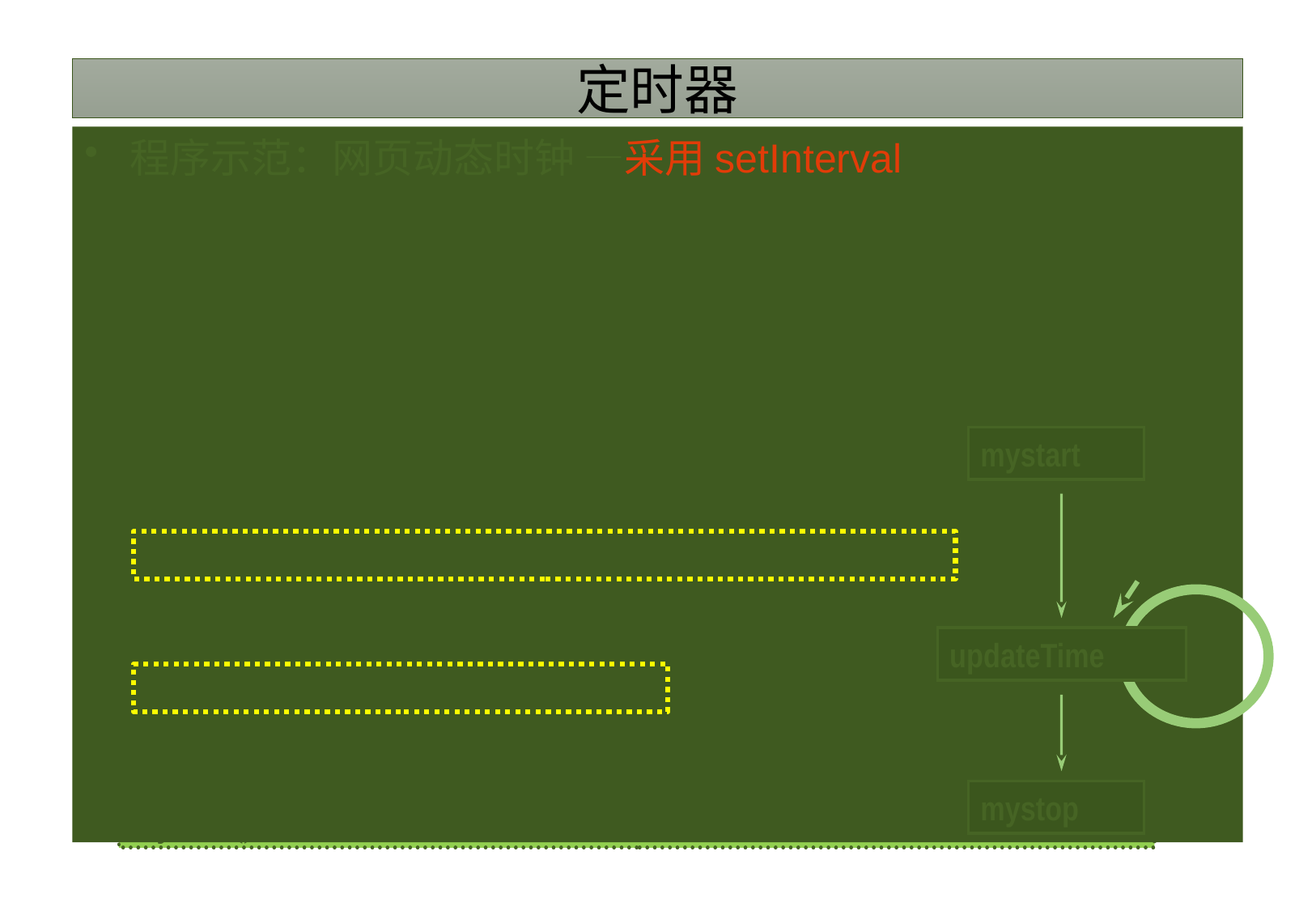

# 定时器
程序示范：网页动态时钟 —采用setInterval
...
var timmerID=null;
function updateTime(){  //更新状态栏显示当前时间
  var now=(new Date()).toLocaleString();
  window.status="当前时间："+now;
}
function mystart(){  //启动定时器
  timmerID=window.setInterval("updateTime()",1000);
}
function mystop(){ //停止定时器
  window.clearInterval(timmerID);
}
//调用
mystart();
mystart

updateTime

mystop